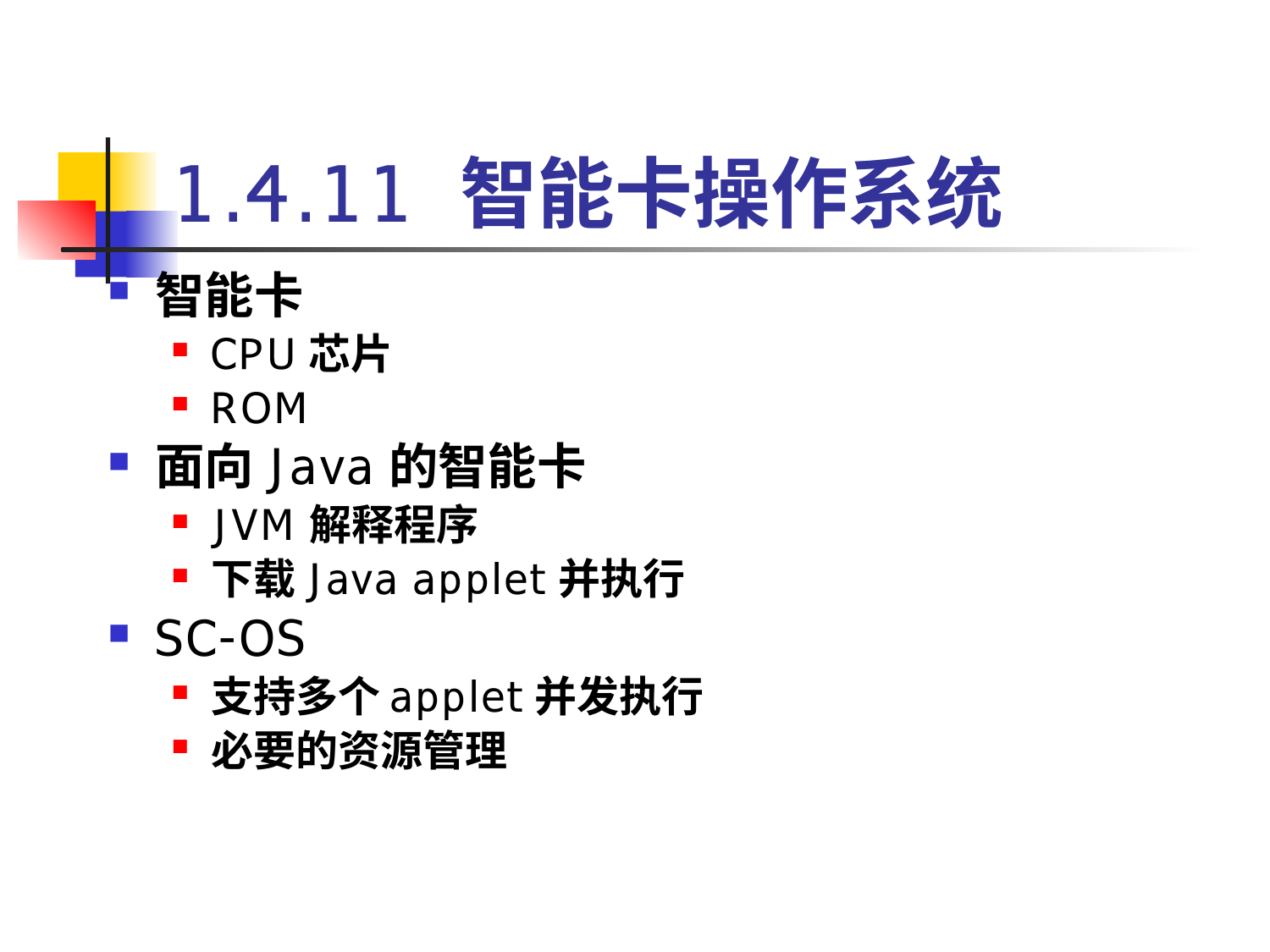

# 1.4.11 智能卡操作系统
智能卡
CPU芯片
ROM
面向Java的智能卡
JVM解释程序
下载Java applet并执行
SC-OS
支持多个applet并发执行
必要的资源管理